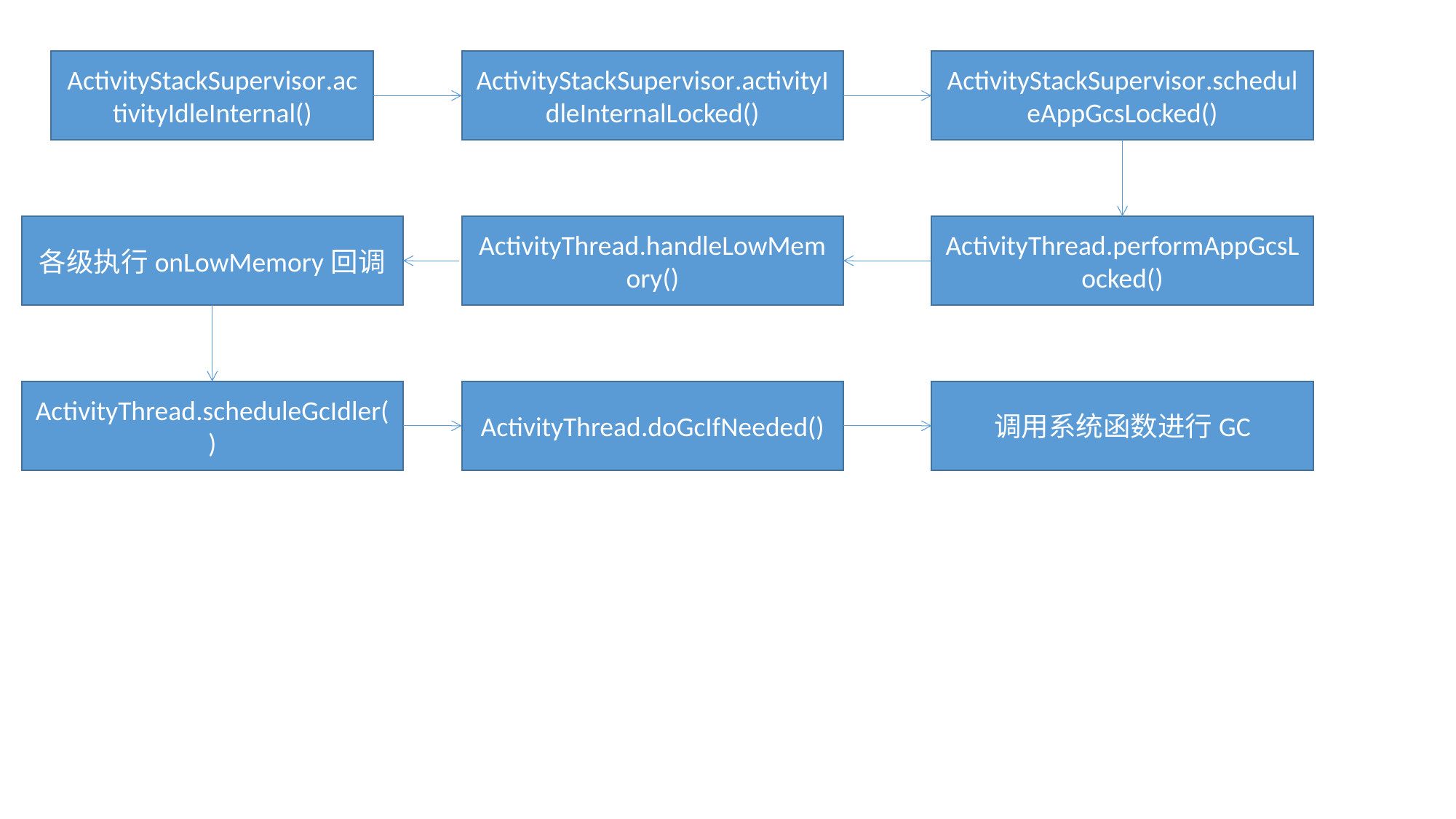

ActivityStackSupervisor.activityIdleInternal()
ActivityStackSupervisor.activityIdleInternalLocked()
ActivityStackSupervisor.scheduleAppGcsLocked()
各级执行onLowMemory回调
ActivityThread.handleLowMemory()
ActivityThread.performAppGcsLocked()
ActivityThread.scheduleGcIdler()
ActivityThread.doGcIfNeeded()
调用系统函数进行GC